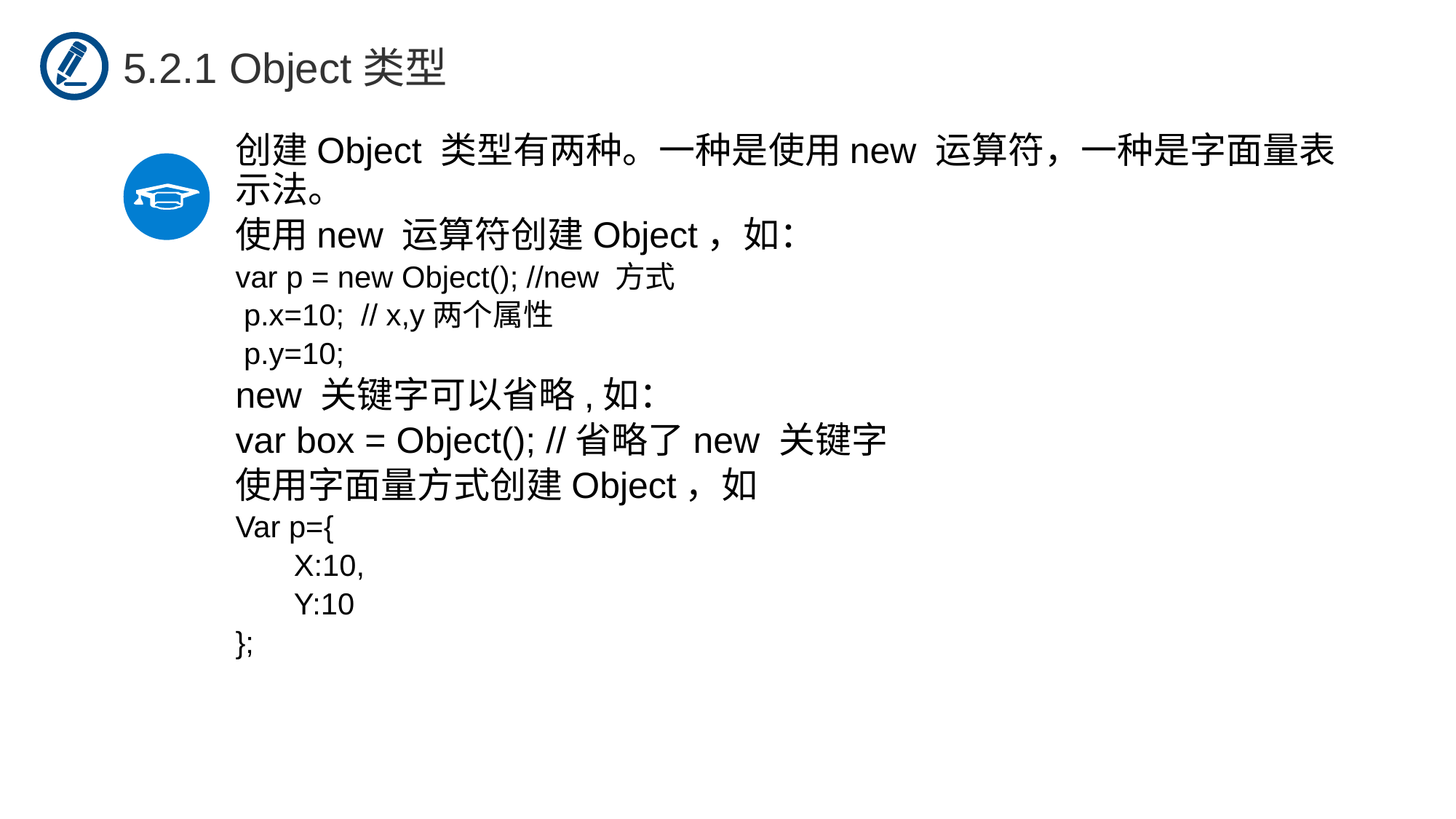

5.2.1 Object类型
创建Object 类型有两种。一种是使用new 运算符，一种是字面量表示法。
使用new 运算符创建Object，如：
var p = new Object(); //new 方式
 p.x=10;  // x,y两个属性
 p.y=10;
new 关键字可以省略,如：
var box = Object(); //省略了new 关键字
使用字面量方式创建Object，如
Var p={
       X:10,
       Y:10
};